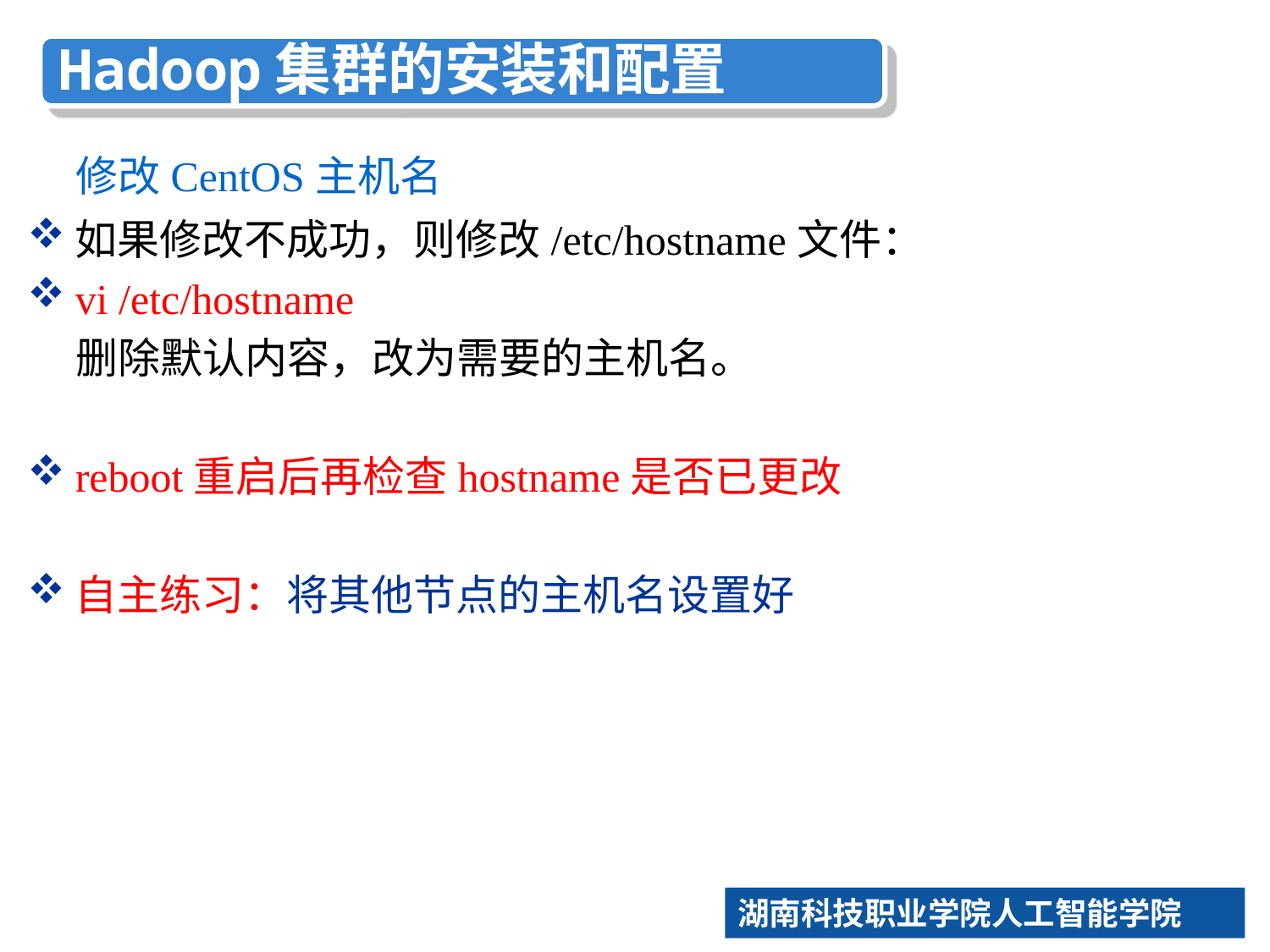

修改CentOS主机名
如果修改不成功，则修改/etc/hostname文件：
vi /etc/hostname
    删除默认内容，改为需要的主机名。

reboot重启后再检查hostname是否已更改

自主练习：将其他节点的主机名设置好